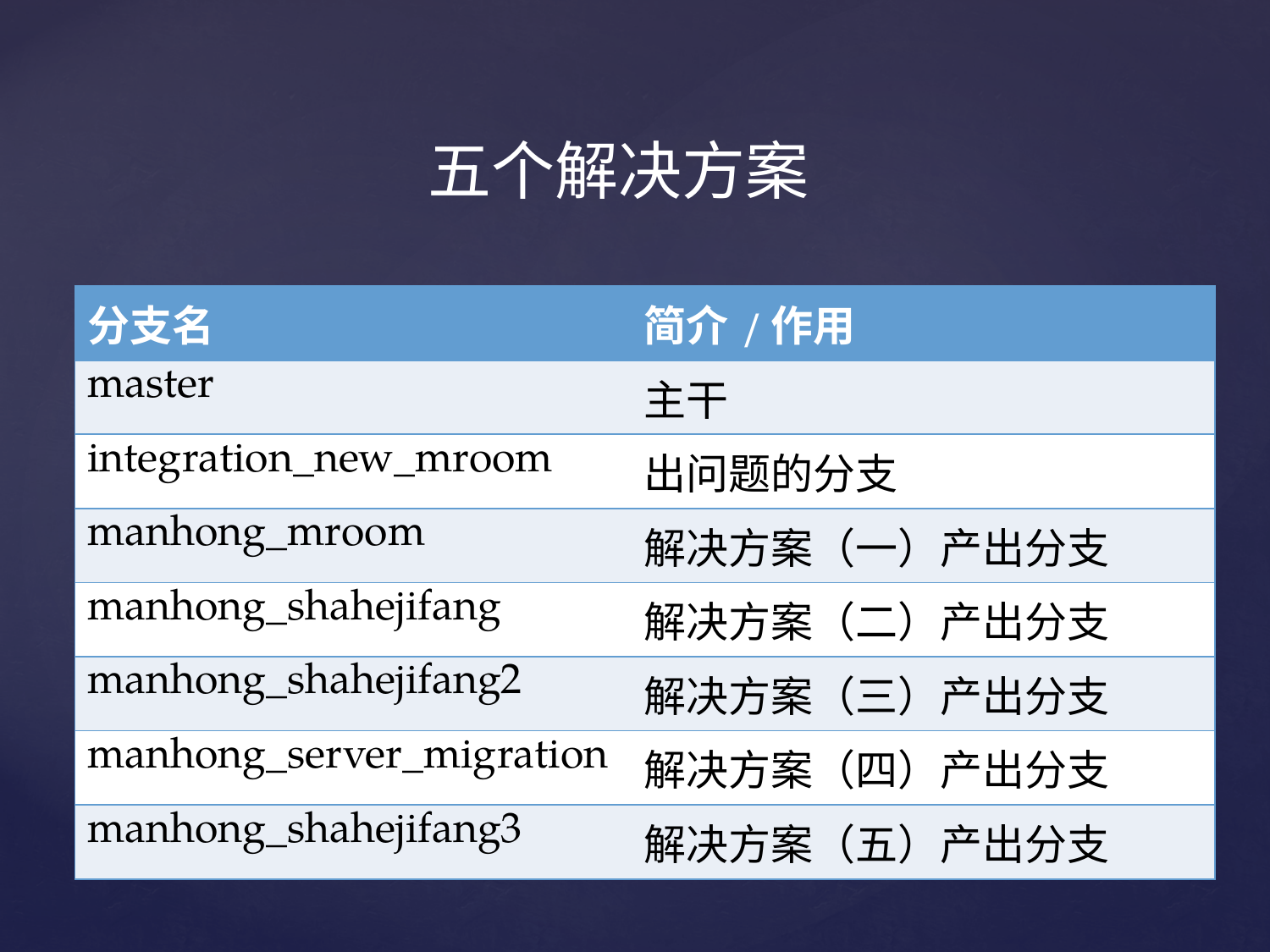

# 五个解决方案
| 分支名 | 简介/作用 |
| --- | --- |
| master | 主干 |
| integration\_new\_mroom | 出问题的分支 |
| manhong\_mroom | 解决方案（一）产出分支 |
| manhong\_shahejifang | 解决方案（二）产出分支 |
| manhong\_shahejifang2 | 解决方案（三）产出分支 |
| manhong\_server\_migration | 解决方案（四）产出分支 |
| manhong\_shahejifang3 | 解决方案（五）产出分支 |